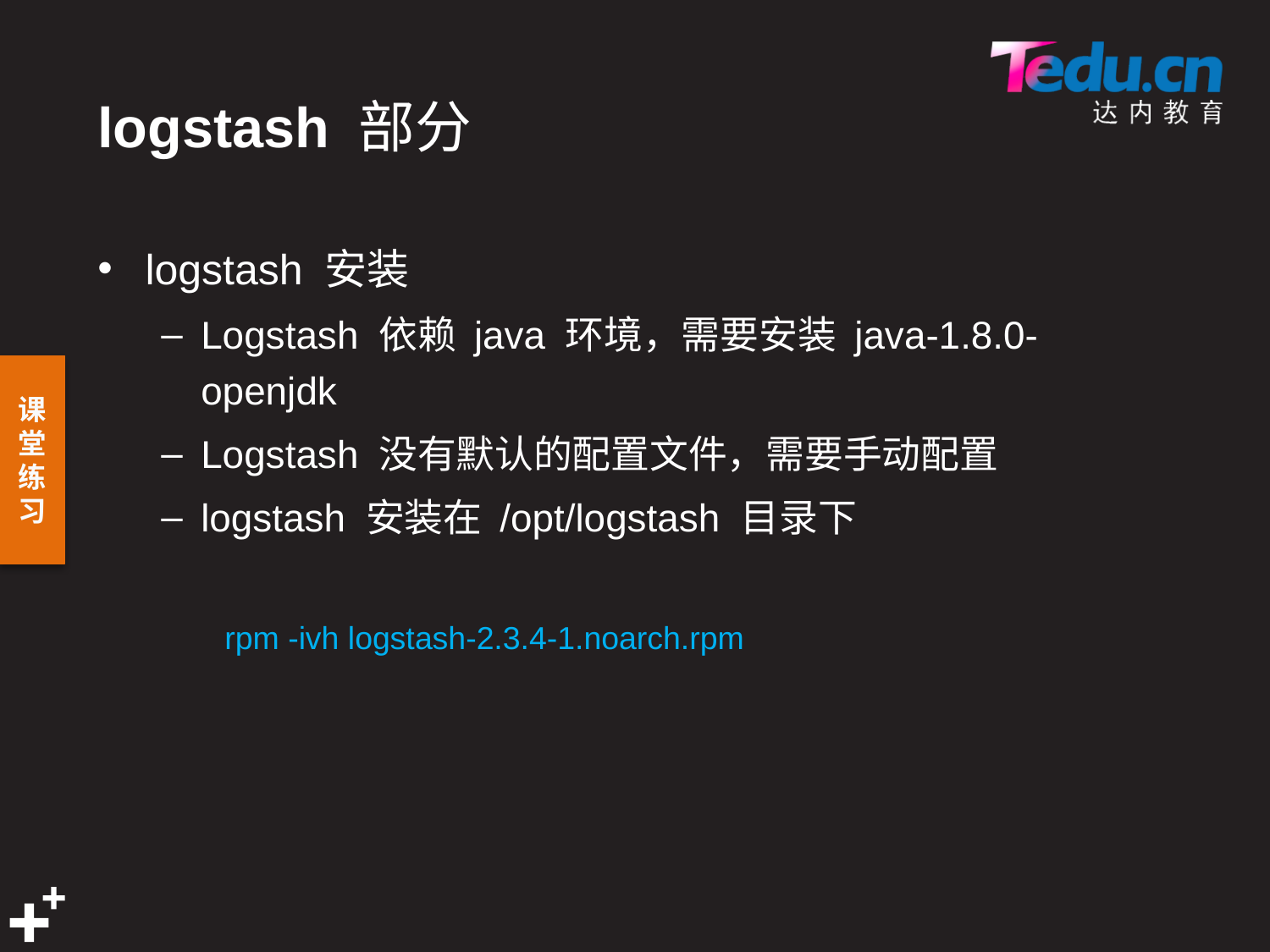

# logstash 部分
logstash 安装
Logstash 依赖 java 环境，需要安装 java-1.8.0-openjdk
Logstash 没有默认的配置文件，需要手动配置
logstash 安装在 /opt/logstash 目录下

rpm -ivh logstash-2.3.4-1.noarch.rpm